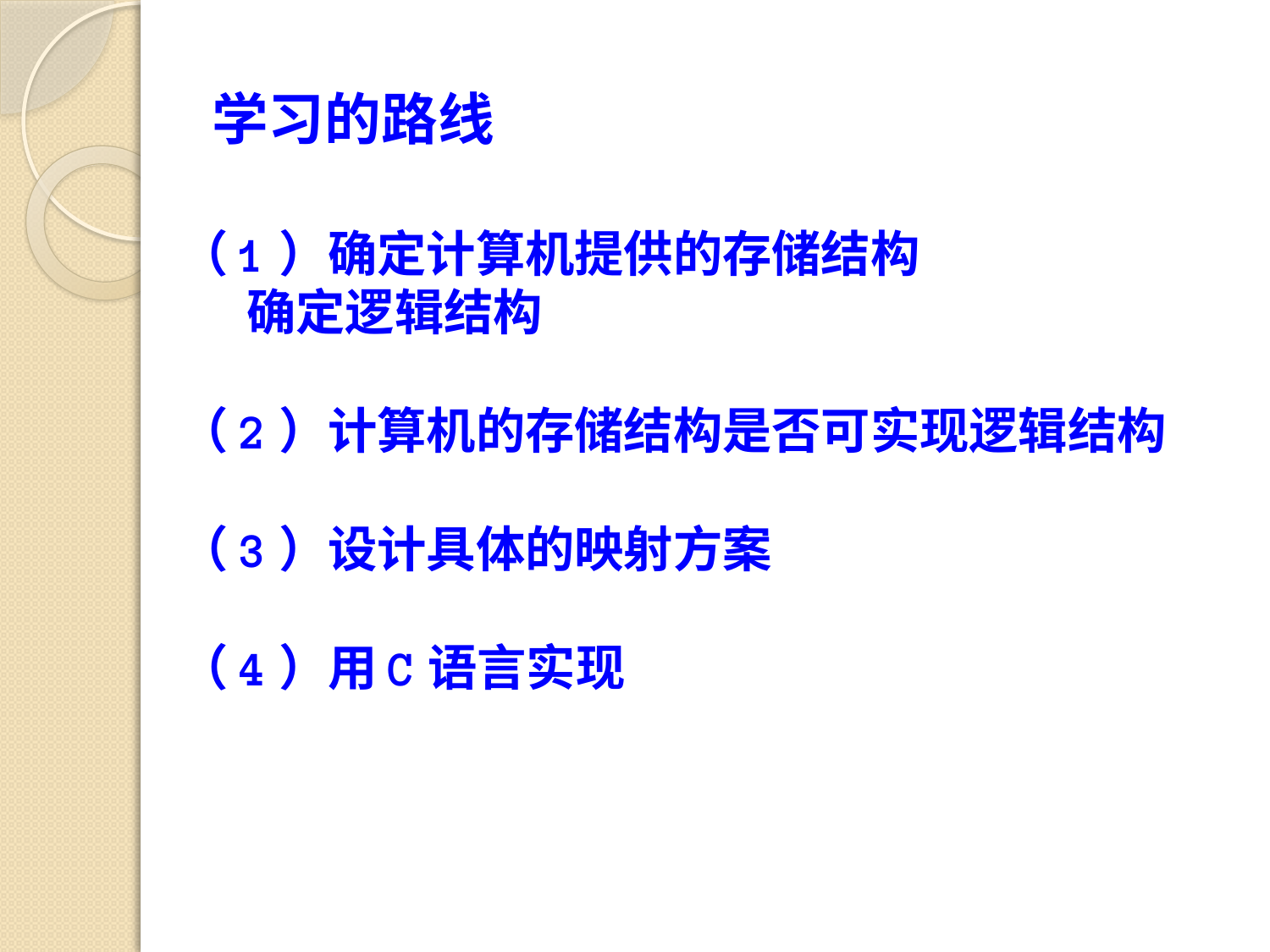

# 学习的路线
（1）确定计算机提供的存储结构
     确定逻辑结构

（2）计算机的存储结构是否可实现逻辑结构

（3）设计具体的映射方案

（4）用C语言实现